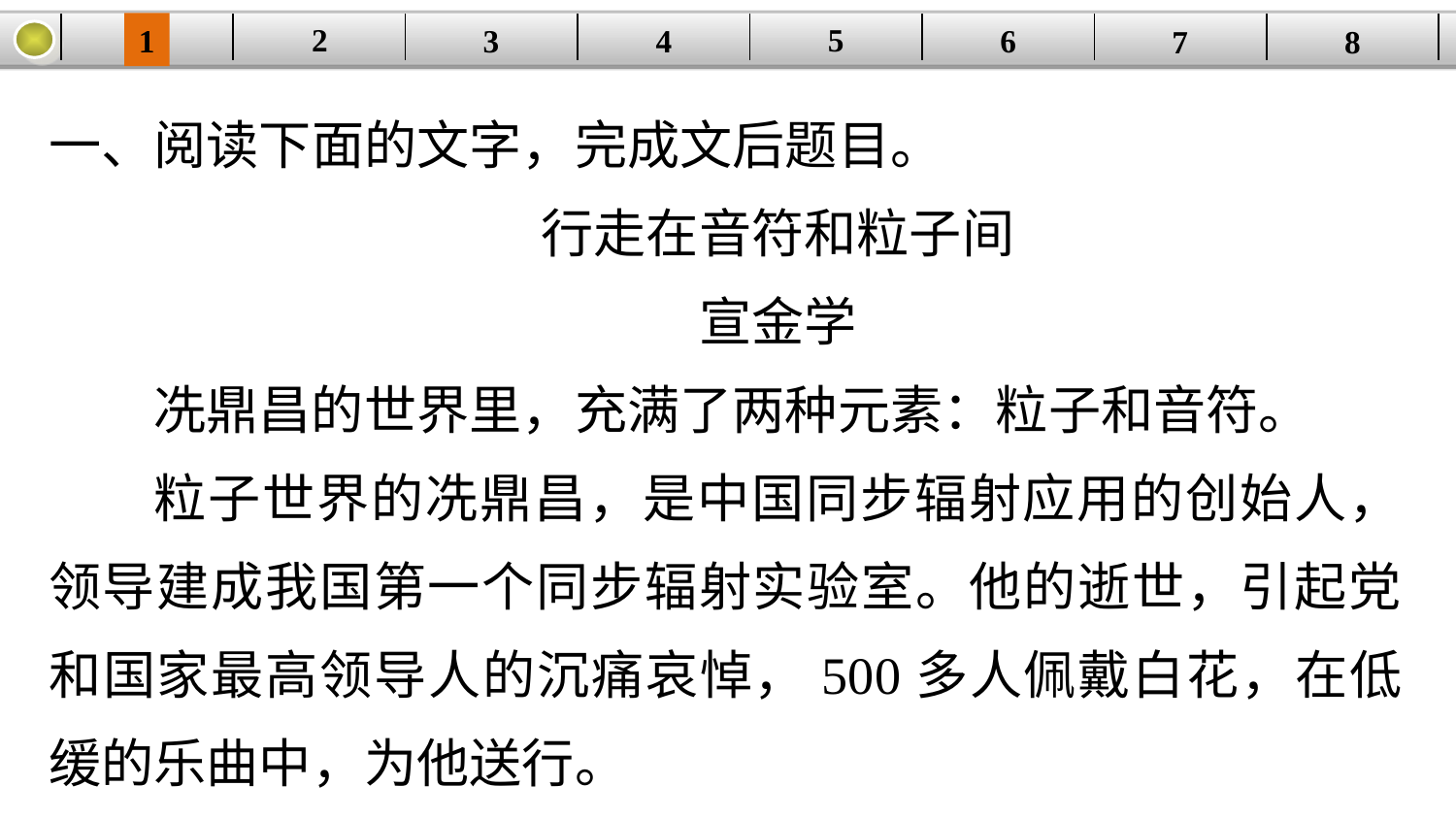

5
2
1
4
6
|  |  |  |  |  |  |  |  |
| --- | --- | --- | --- | --- | --- | --- | --- |
3
8
7

一、阅读下面的文字，完成文后题目。
行走在音符和粒子间
宣金学
冼鼎昌的世界里，充满了两种元素：粒子和音符。
粒子世界的冼鼎昌，是中国同步辐射应用的创始人，领导建成我国第一个同步辐射实验室。他的逝世，引起党和国家最高领导人的沉痛哀悼，500多人佩戴白花，在低缓的乐曲中，为他送行。